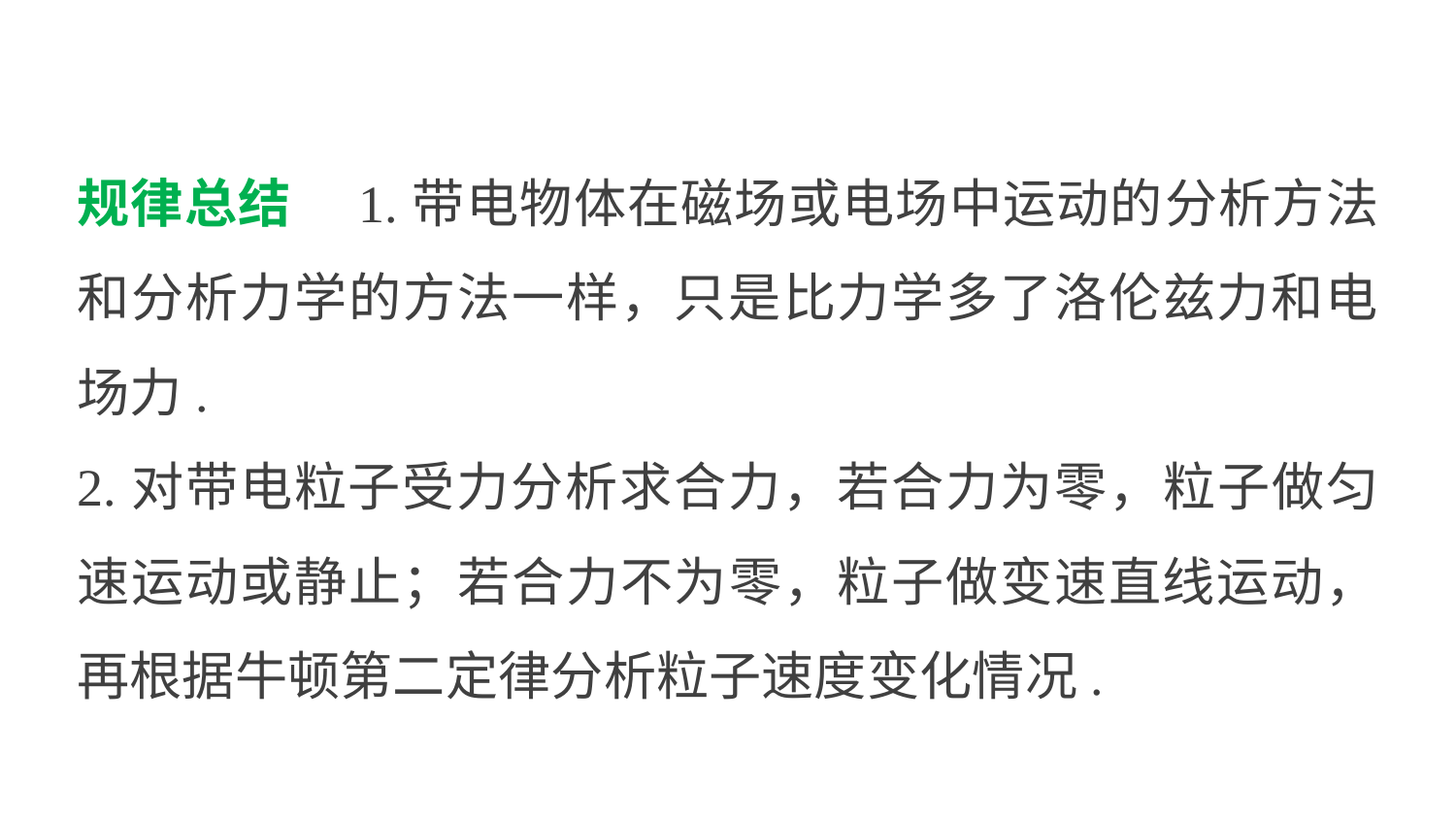

规律总结　1.带电物体在磁场或电场中运动的分析方法和分析力学的方法一样，只是比力学多了洛伦兹力和电场力.
2.对带电粒子受力分析求合力，若合力为零，粒子做匀速运动或静止；若合力不为零，粒子做变速直线运动，再根据牛顿第二定律分析粒子速度变化情况.